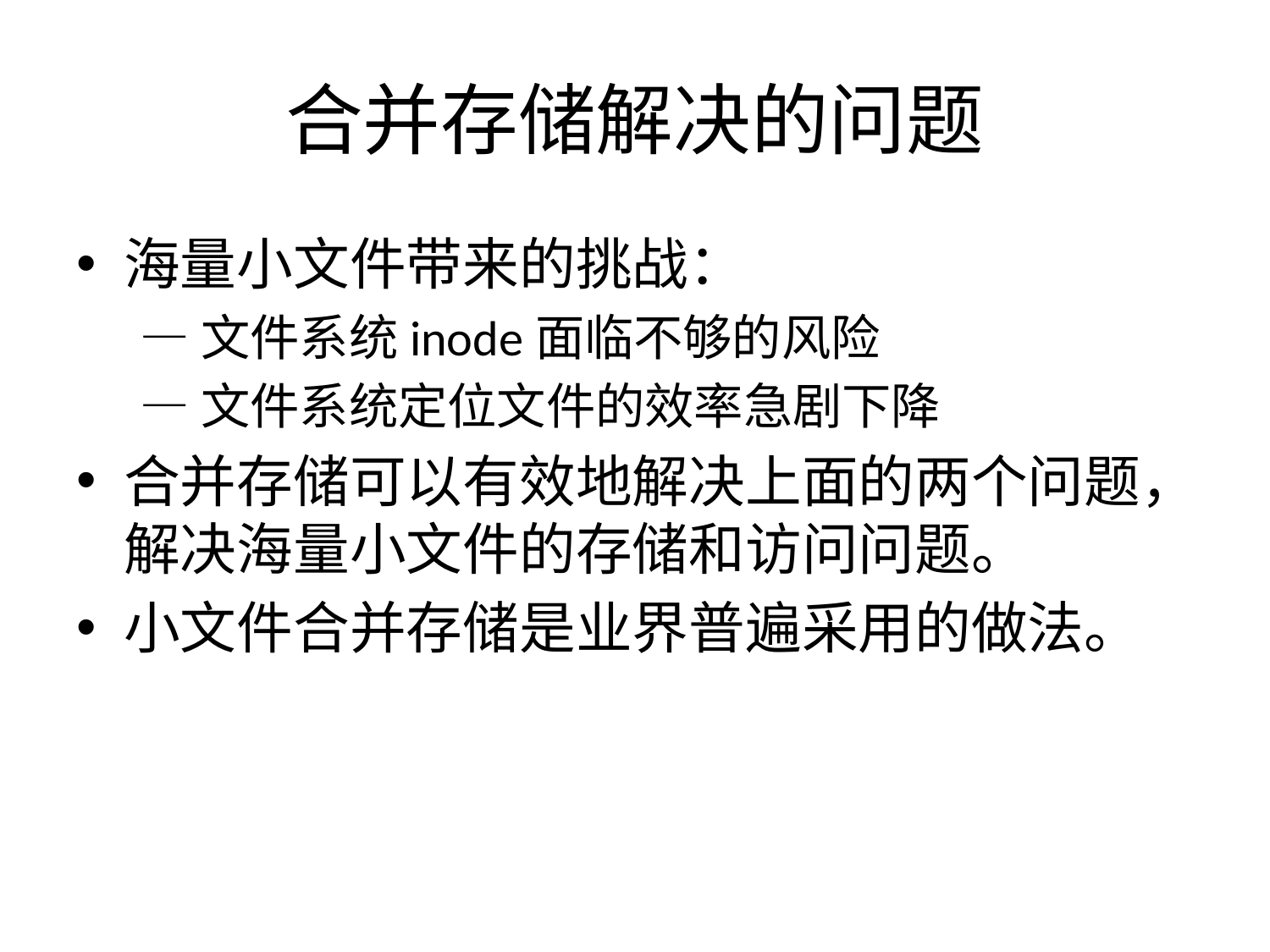

# 合并存储解决的问题
海量小文件带来的挑战：
—文件系统inode面临不够的风险
—文件系统定位文件的效率急剧下降
合并存储可以有效地解决上面的两个问题，解决海量小文件的存储和访问问题。
小文件合并存储是业界普遍采用的做法。